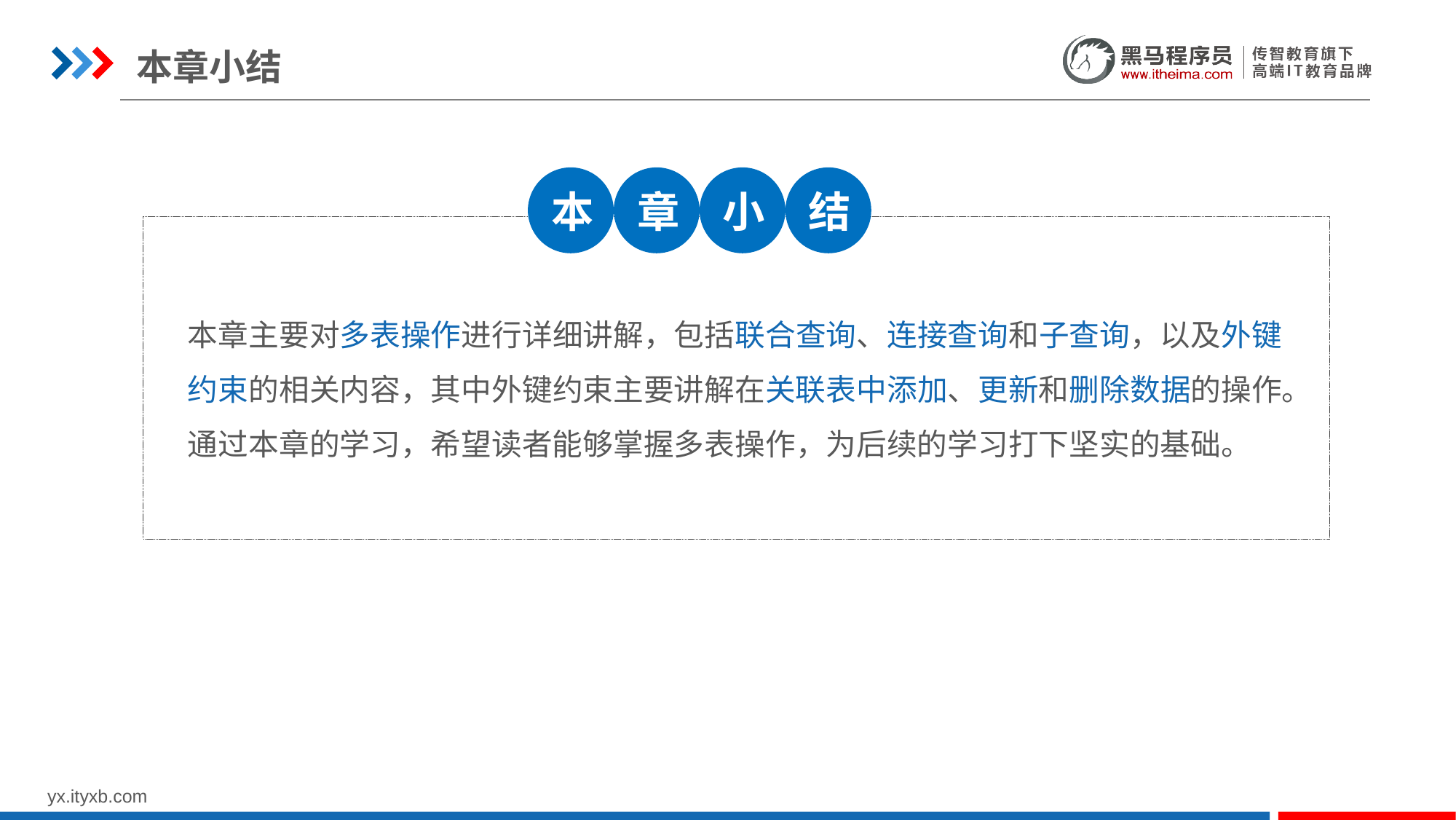

本章小结
本
章
小
结

本章主要对多表操作进行详细讲解，包括联合查询、连接查询和子查询，以及外键约束的相关内容，其中外键约束主要讲解在关联表中添加、更新和删除数据的操作。通过本章的学习，希望读者能够掌握多表操作，为后续的学习打下坚实的基础。